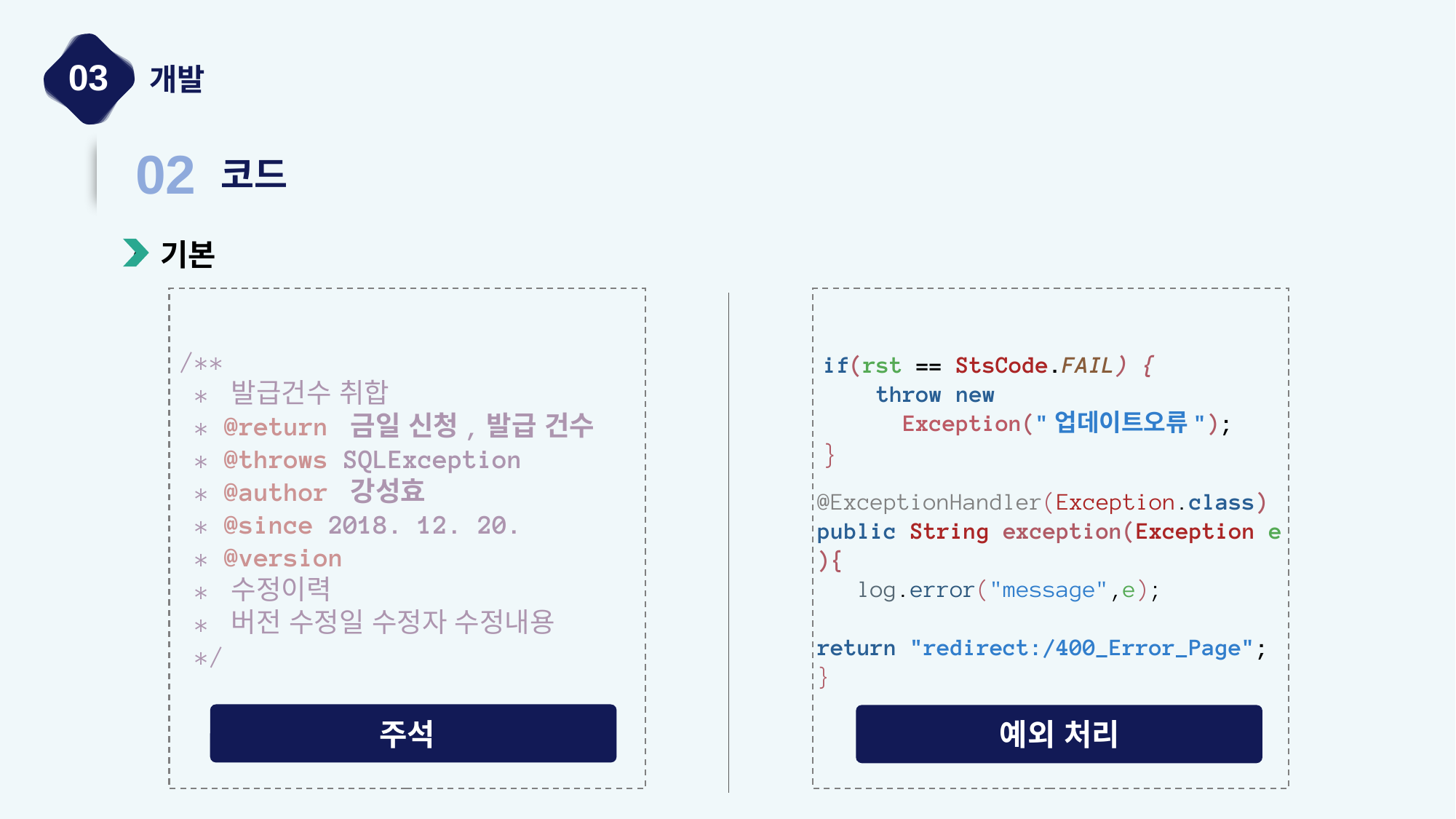

# 03    개발

02
코드
기본

/**
 * 발급건수 취합
 * @return 금일 신청,발급 건수
 * @throws SQLException
 * @author 강성효
 * @since 2018. 12. 20.
 * @version
 * 수정이력
 * 버전 수정일 수정자 수정내용
 */
if(rst == StsCode.FAIL) {
    throw new
      Exception("업데이트오류");
}
@ExceptionHandler(Exception.class)
public String exception(Exception e
){
   log.error("message",e);

return "redirect:/400_Error_Page";
}

예외처리
주석
예외 처리